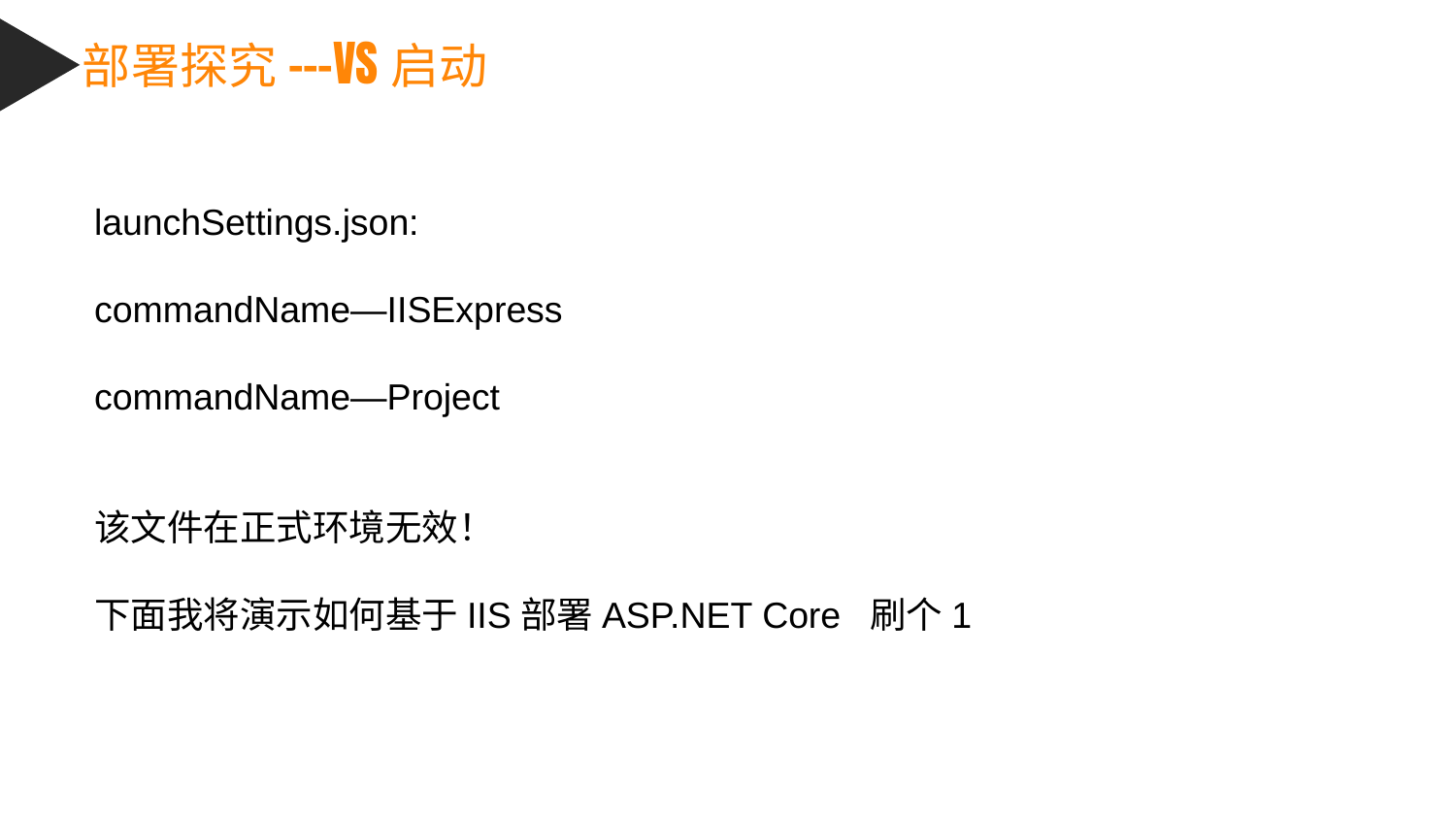

部署探究---VS启动
launchSettings.json:

commandName—IISExpress

commandName—Project

该文件在正式环境无效！

下面我将演示如何基于IIS部署ASP.NET Core  刷个1